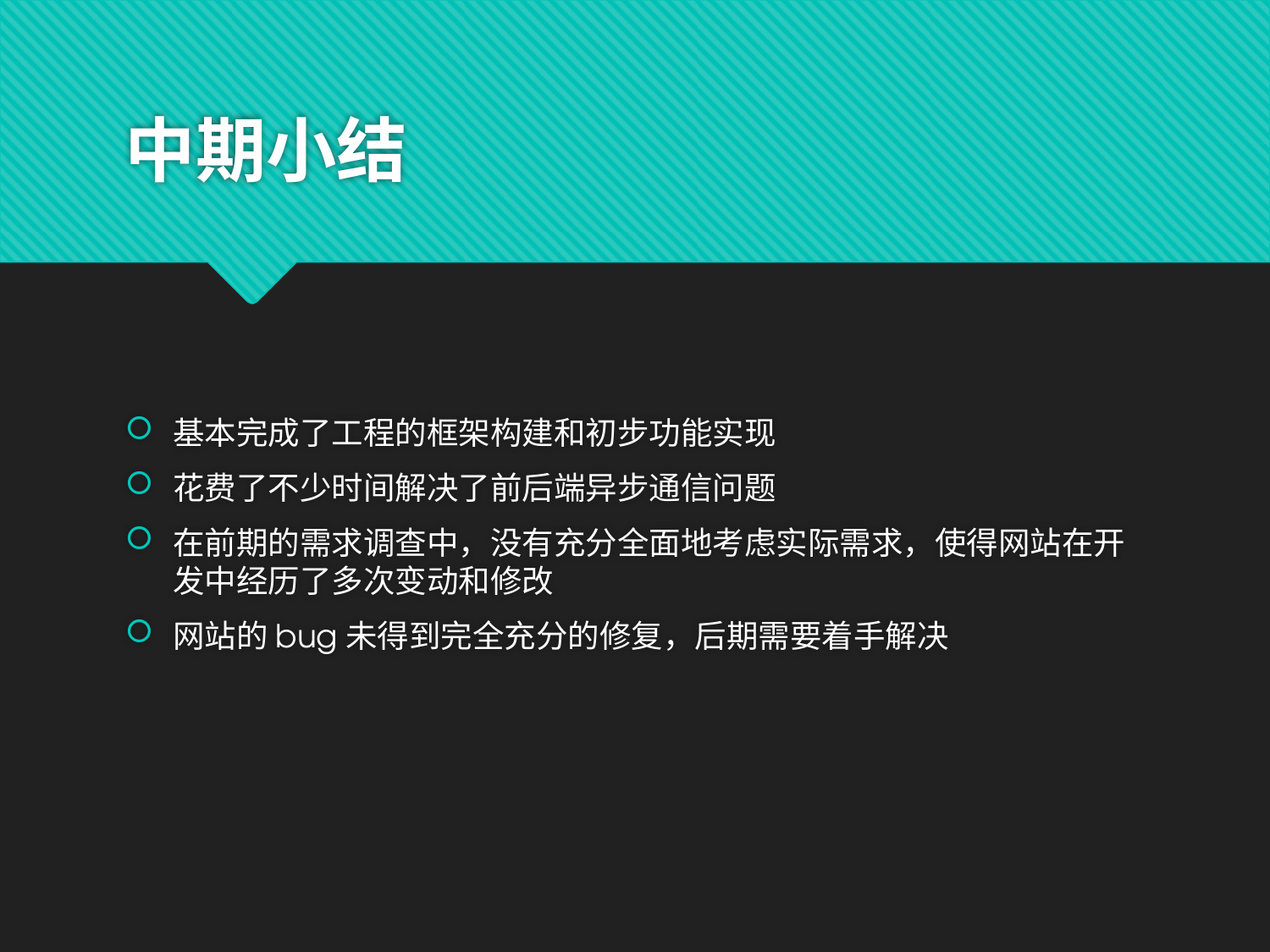

# 中期小结
基本完成了工程的框架构建和初步功能实现
花费了不少时间解决了前后端异步通信问题
在前期的需求调查中，没有充分全面地考虑实际需求，使得网站在开发中经历了多次变动和修改
网站的bug未得到完全充分的修复，后期需要着手解决